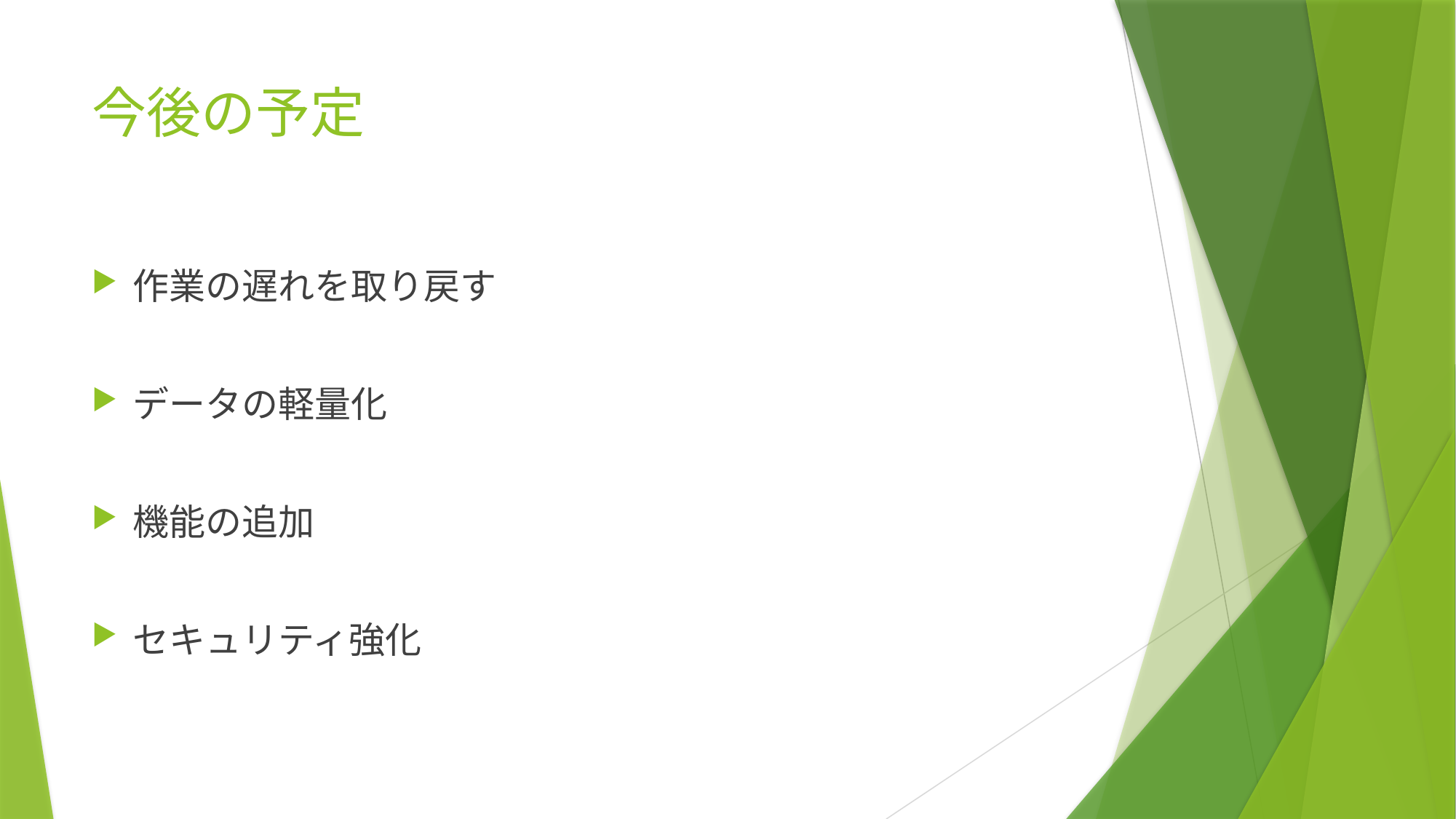

# 今後の予定
作業の遅れを取り戻す

データの軽量化

機能の追加

セキュリティ強化